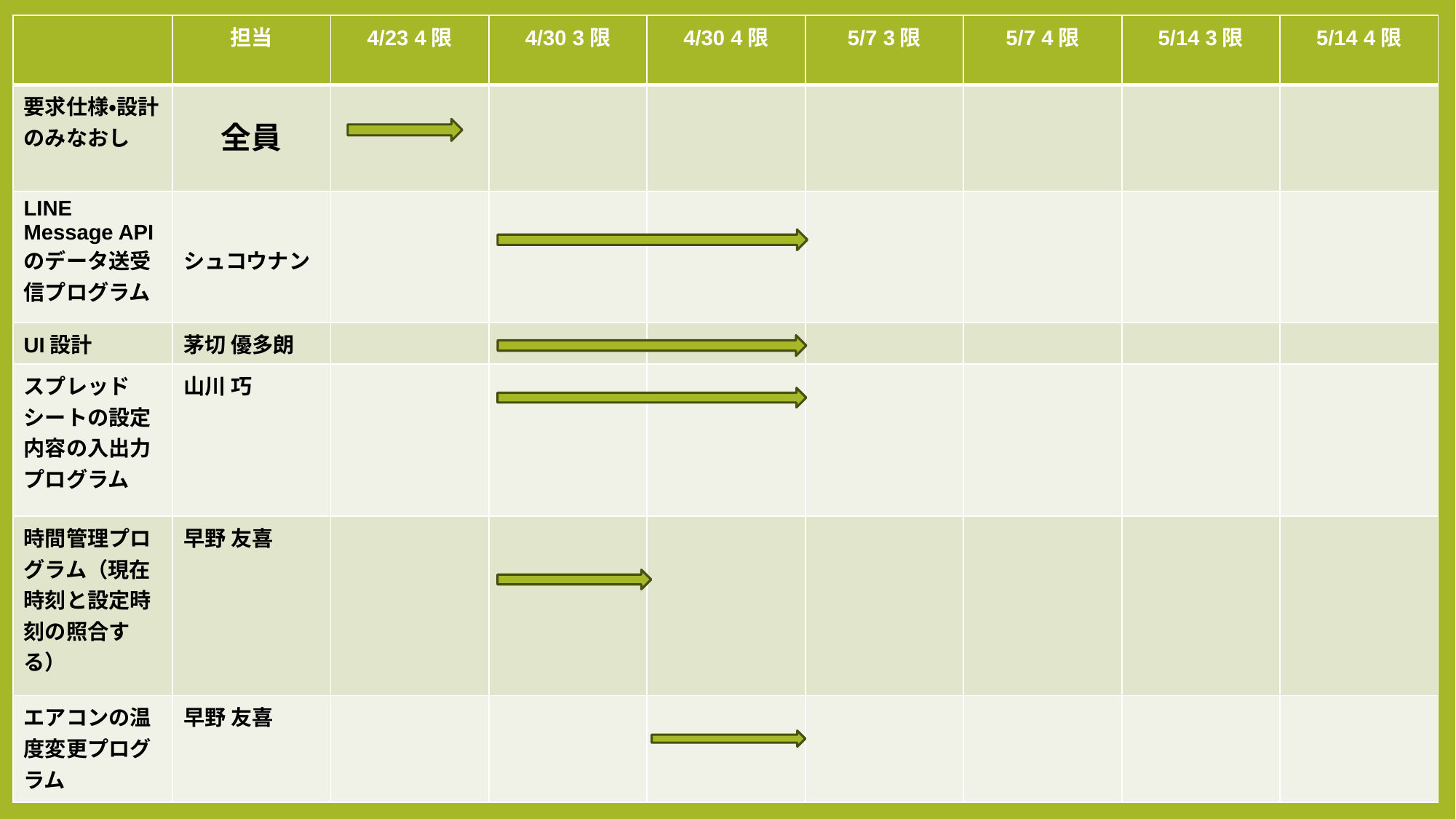

|  | 担当 | 4/23 4限 | 4/30 3限 | 4/30 4限 | 5/7 3限 | 5/7 4限 | 5/14 3限 | 5/14 4限 |
| --- | --- | --- | --- | --- | --- | --- | --- | --- |
| 要求仕様・設計のみなおし | 全員 |  |  |  |  |  |  |  |
| LINE Message APIのデータ送受信プログラム | シュコウナン |  |  |  |  |  |  |  |
| UI設計 | 茅切 優多朗 |  |  |  |  |  |  |  |
| スプレッドシートの設定内容の入出力プログラム | 山川 巧 |  |  |  |  |  |  |  |
| 時間管理プログラム（現在時刻と設定時刻の照合する） | 早野 友喜 |  |  |  |  |  |  |  |
| エアコンの温度変更プログラム | 早野 友喜 |  |  |  |  |  |  |  |